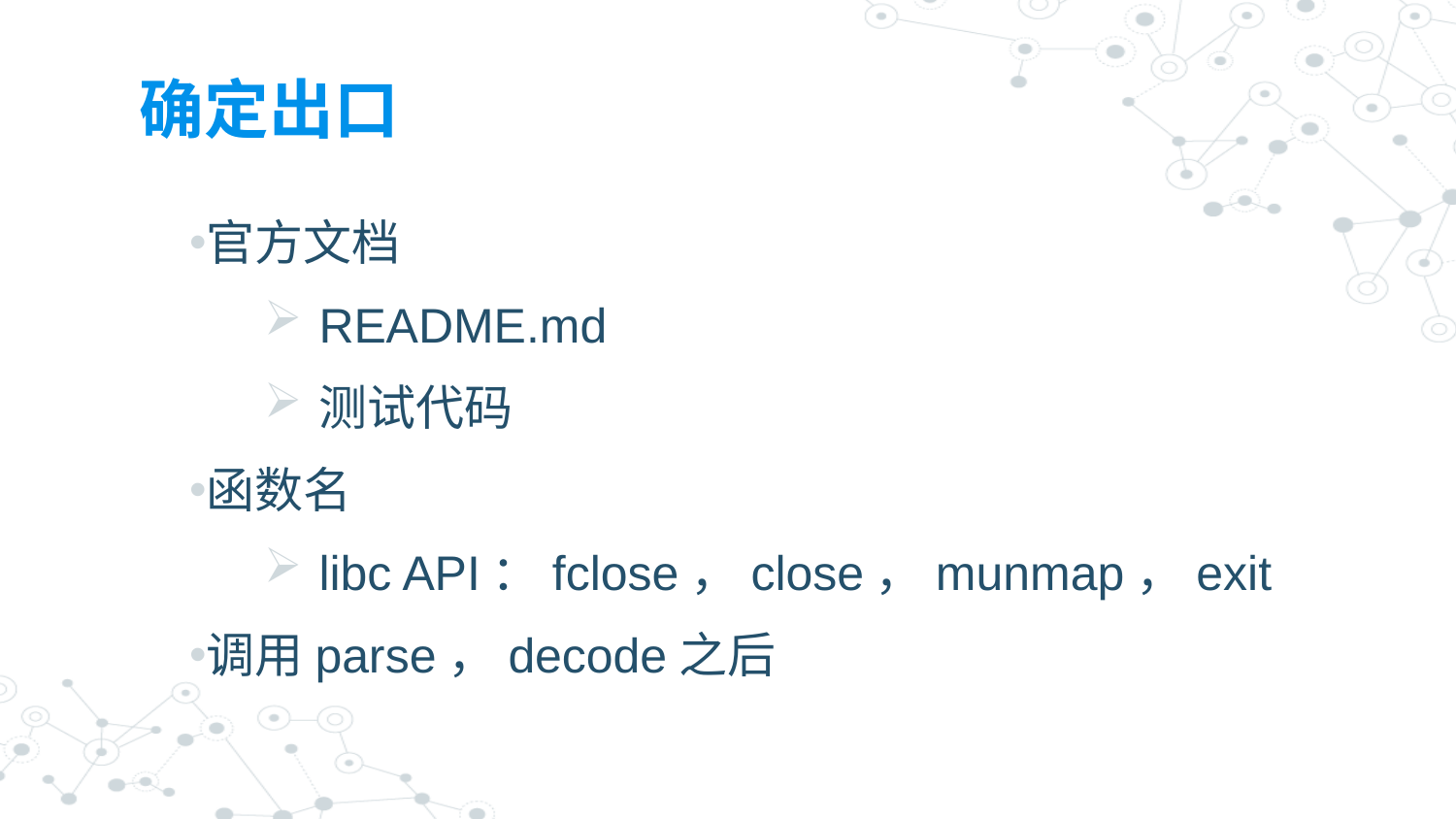

# 确定出口
官方文档
README.md
测试代码
函数名
libc API：fclose，close，munmap，exit
调用parse，decode之后